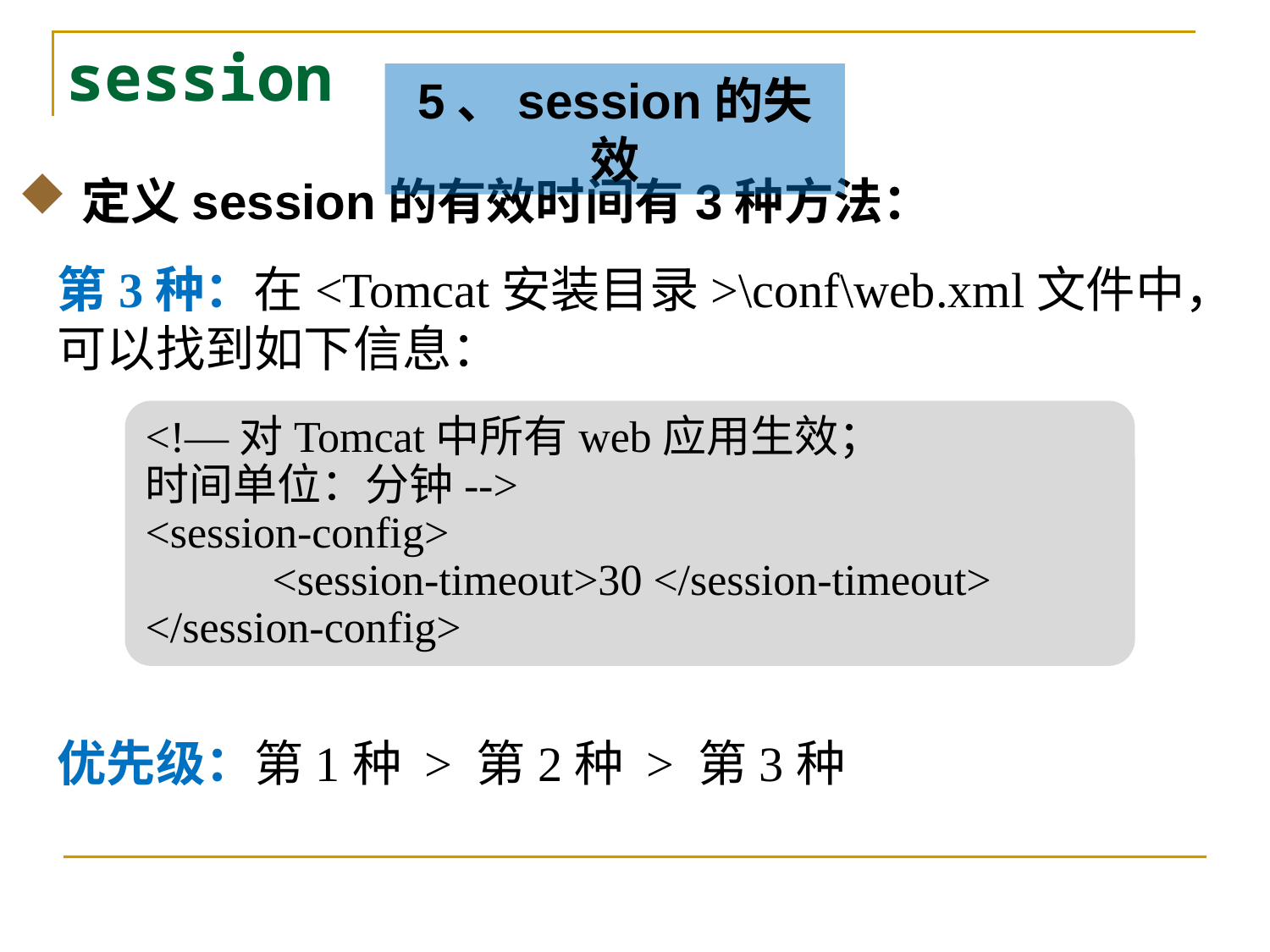

第3种：在<Tomcat安装目录>\conf\web.xml文件中，可以找到如下信息：

优先级：第1种 > 第2种 > 第3种

# session
5、session的失效
定义session的有效时间有3种方法：
<!—对Tomcat中所有web应用生效；
时间单位：分钟-->
<session-config>
 	<session-timeout>30 </session-timeout>   </session-config>